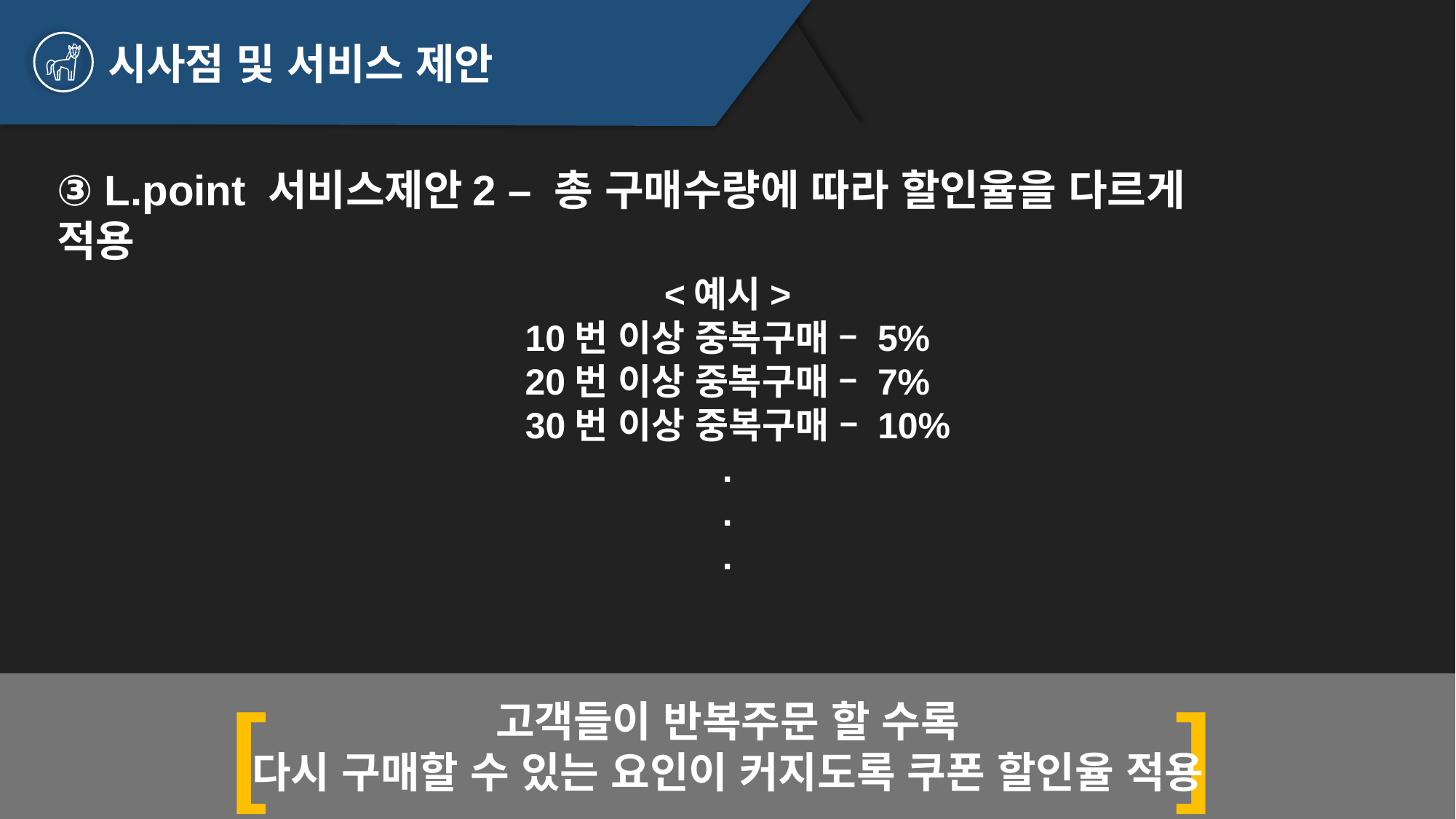

시사점 및 서비스 제안
③ L.point 서비스제안2 – 총 구매수량에 따라 할인율을 다르게 적용
<예시>
10번 이상 중복구매 – 5%
20번 이상 중복구매 – 7%
  30번 이상 중복구매 – 10%
.
.
.

[                              ]
고객들이 반복주문 할 수록
다시 구매할 수 있는 요인이 커지도록 쿠폰 할인율 적용